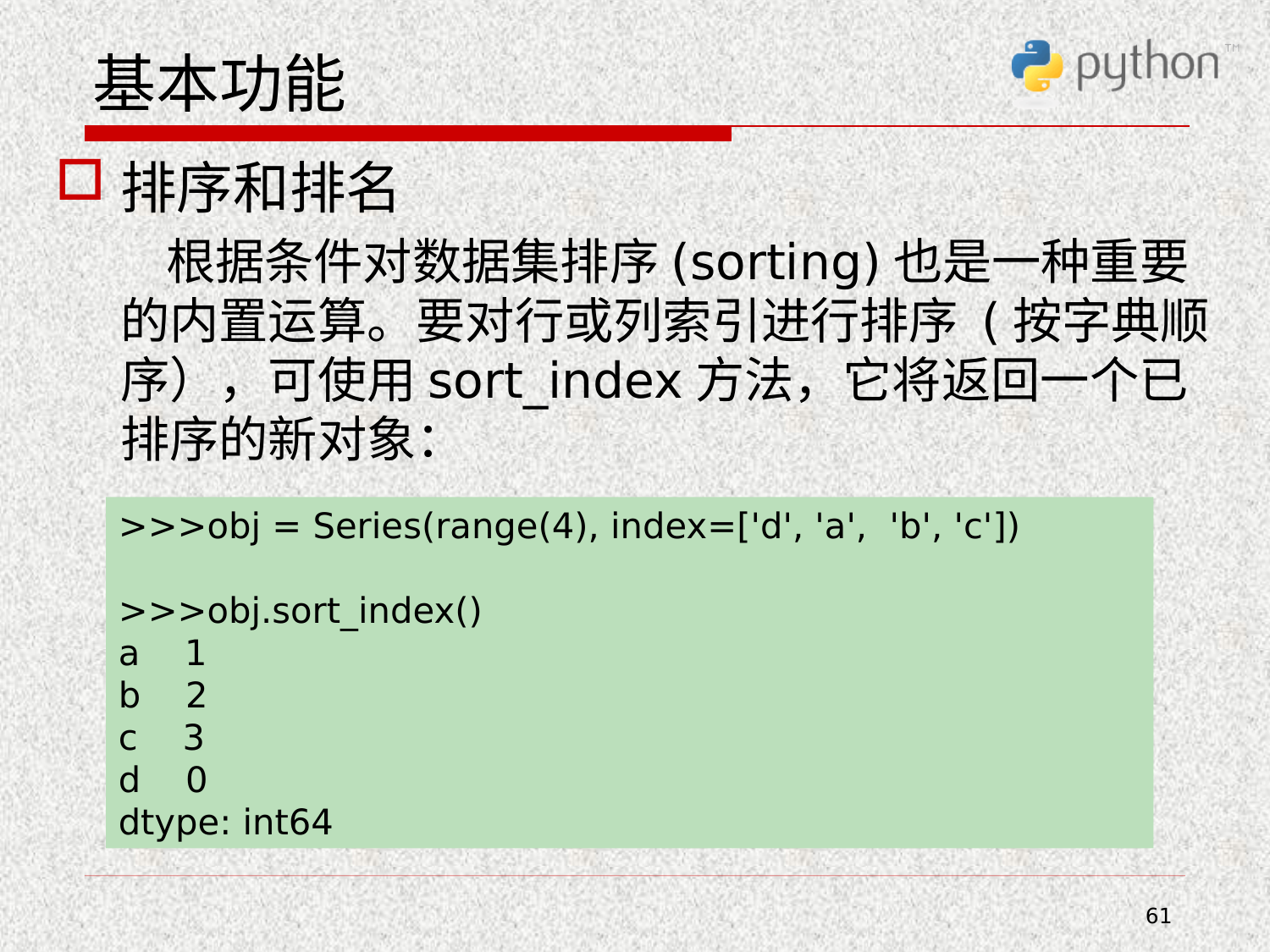

# 基本功能
排序和排名
         根据条件对数据集排序(sorting)也是一种重要的内置运算。要对行或列索引进行排序 (按字典顺序），可使用sort_index方法，它将返回一个已排序的新对象：

>>>obj = Series(range(4), index=['d', 'a',  'b', 'c'])

>>>obj.sort_index()
a    1
b    2
c    3
d    0
dtype: int64
61